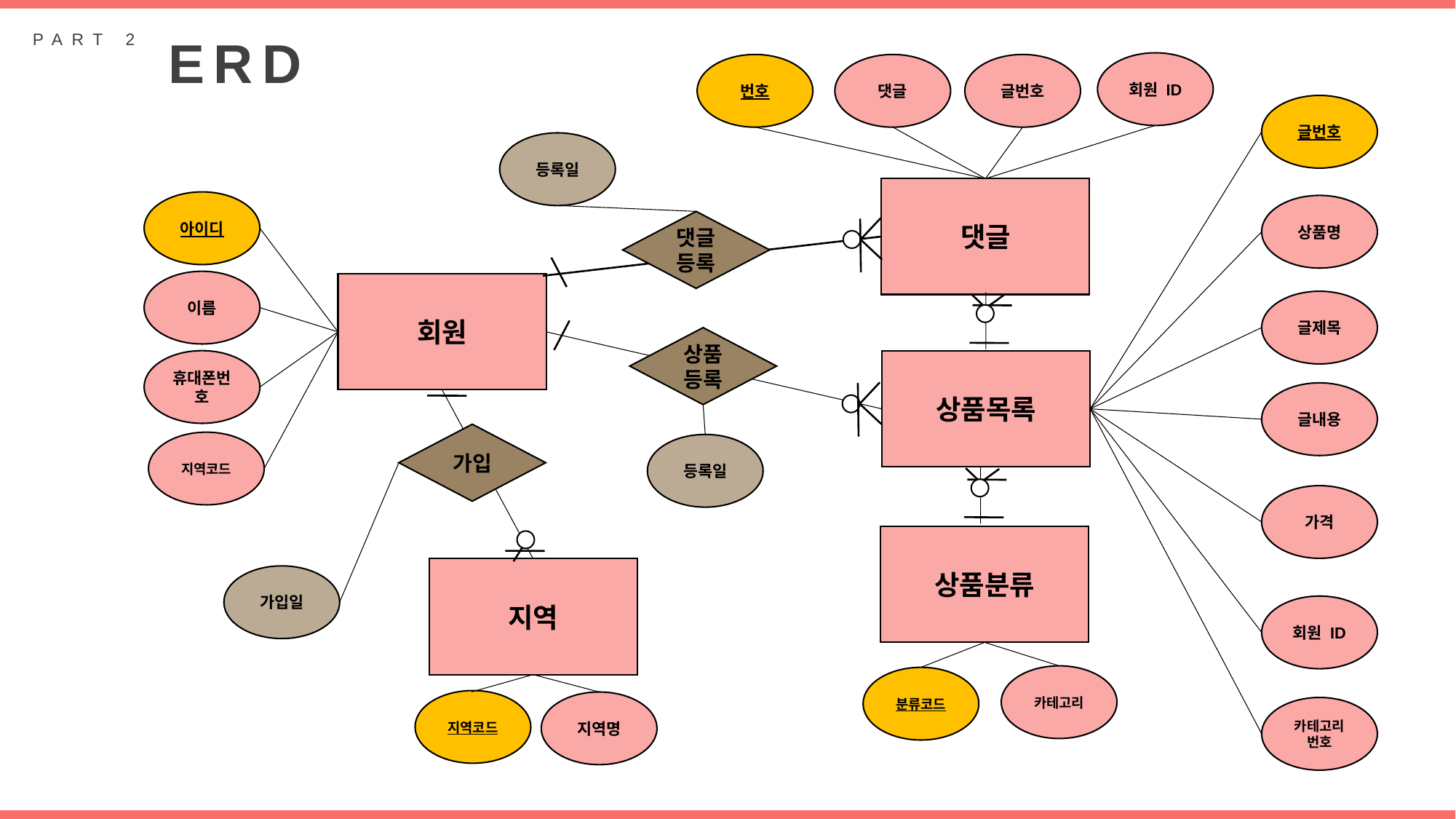

PART 2
ERD
회원 ID
번호
댓글
글번호
글번호
등록일
댓글
아이디
상품명
댓글등록

이름
회원
글제목

상품등록
휴대폰번호
상품목록
글내용

가입
지역코드
등록일

가격
상품분류

지역
가입일
회원 ID
카테고리
분류코드
지역코드
지역명
카테고리번호